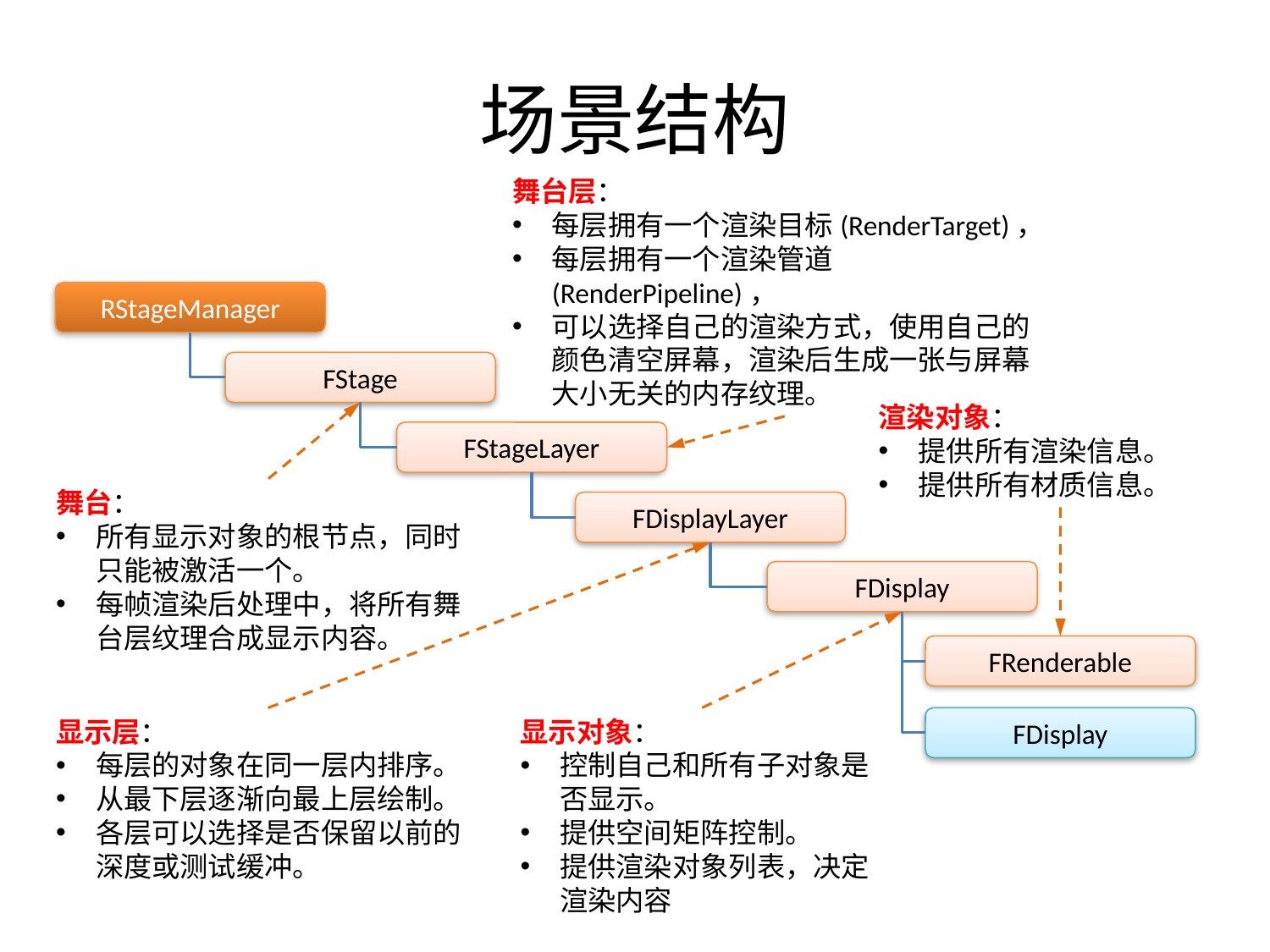

# 场景结构
舞台层：
每层拥有一个渲染目标(RenderTarget)，
每层拥有一个渲染管道(RenderPipeline)，
可以选择自己的渲染方式，使用自己的颜色清空屏幕，渲染后生成一张与屏幕大小无关的内存纹理。
RStageManager
FStage
渲染对象：
提供所有渲染信息。
提供所有材质信息。
FStageLayer
舞台：
所有显示对象的根节点，同时只能被激活一个。
每帧渲染后处理中，将所有舞台层纹理合成显示内容。
FDisplayLayer
FDisplay
FRenderable
显示层：
每层的对象在同一层内排序。
从最下层逐渐向最上层绘制。
各层可以选择是否保留以前的深度或测试缓冲。
显示对象：
控制自己和所有子对象是否显示。
提供空间矩阵控制。
提供渲染对象列表，决定渲染内容
FDisplay